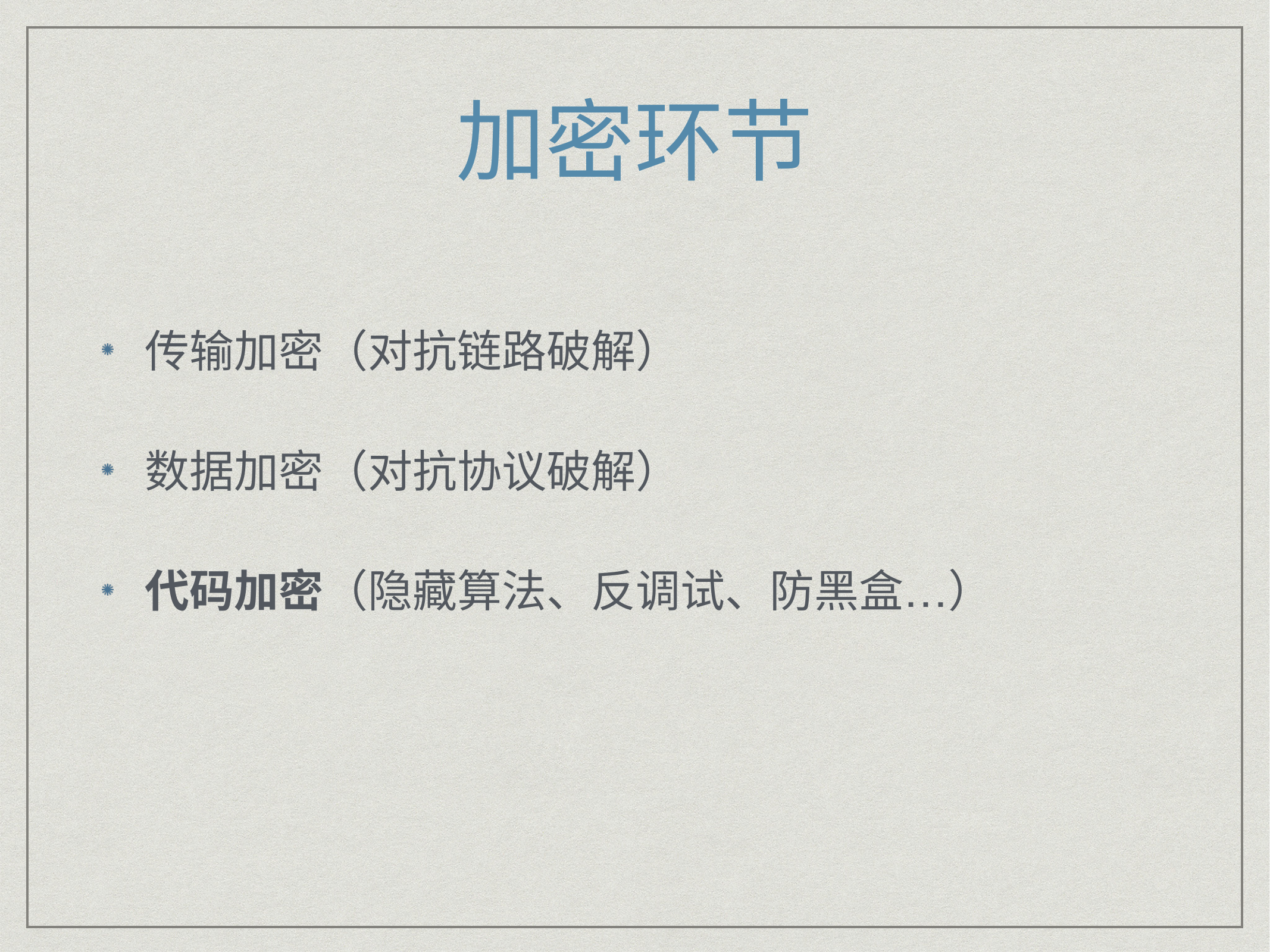

# 加密环节
传输加密（对抗链路破解）
数据加密（对抗协议破解）
代码加密（隐藏算法、反调试、防黑盒…）